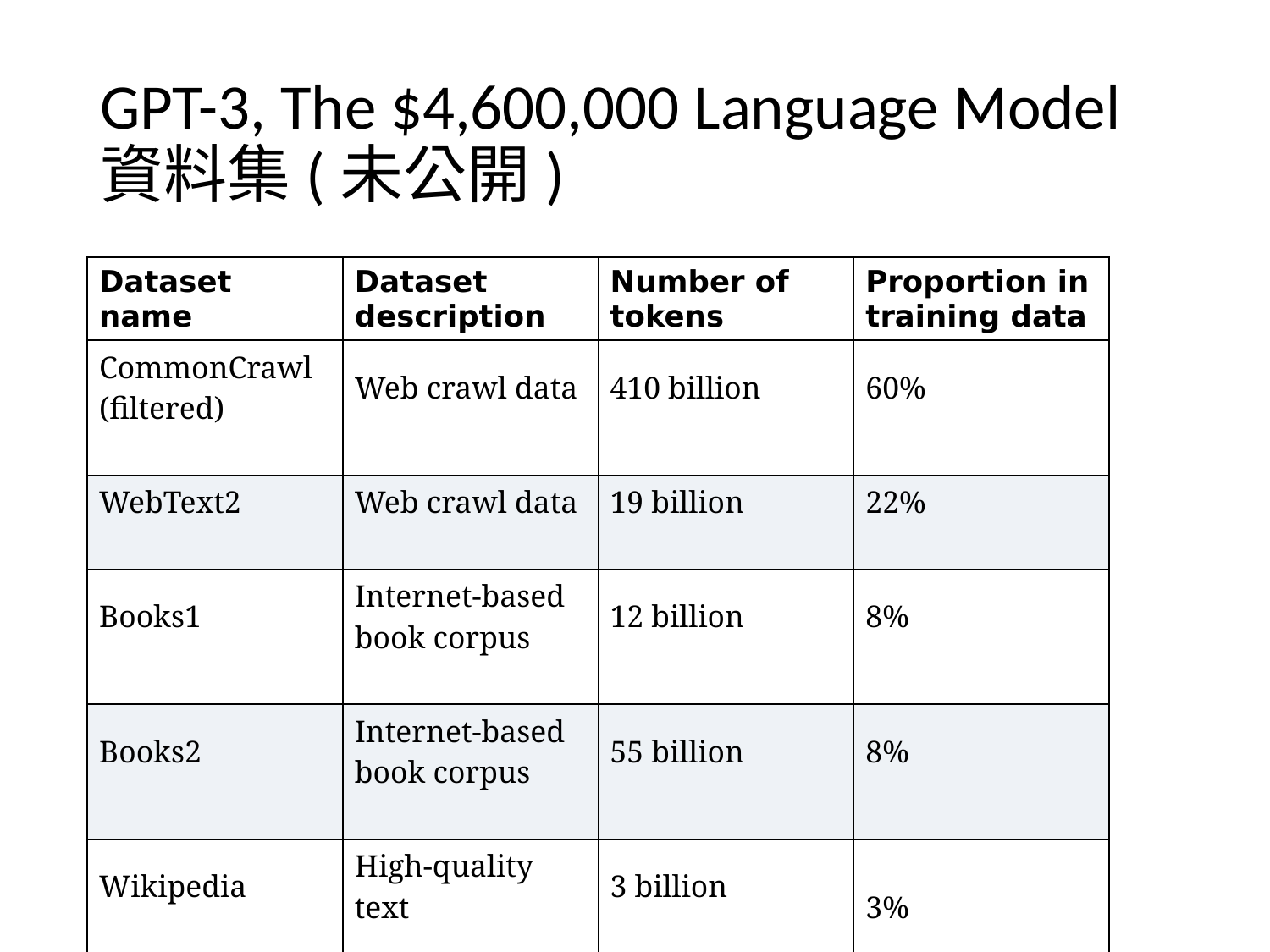

# GPT-3, The $4,600,000 Language Model 資料集(未公開)
| Dataset name | Dataset description | Number of tokens | Proportion in training data |
| --- | --- | --- | --- |
| CommonCrawl (filtered) | Web crawl data | 410 billion | 60% |
| WebText2 | Web crawl data | 19 billion | 22% |
| Books1 | Internet-based book corpus | 12 billion | 8% |
| Books2 | Internet-based book corpus | 55 billion | 8% |
| Wikipedia | High-quality text | 3 billion | 3% |